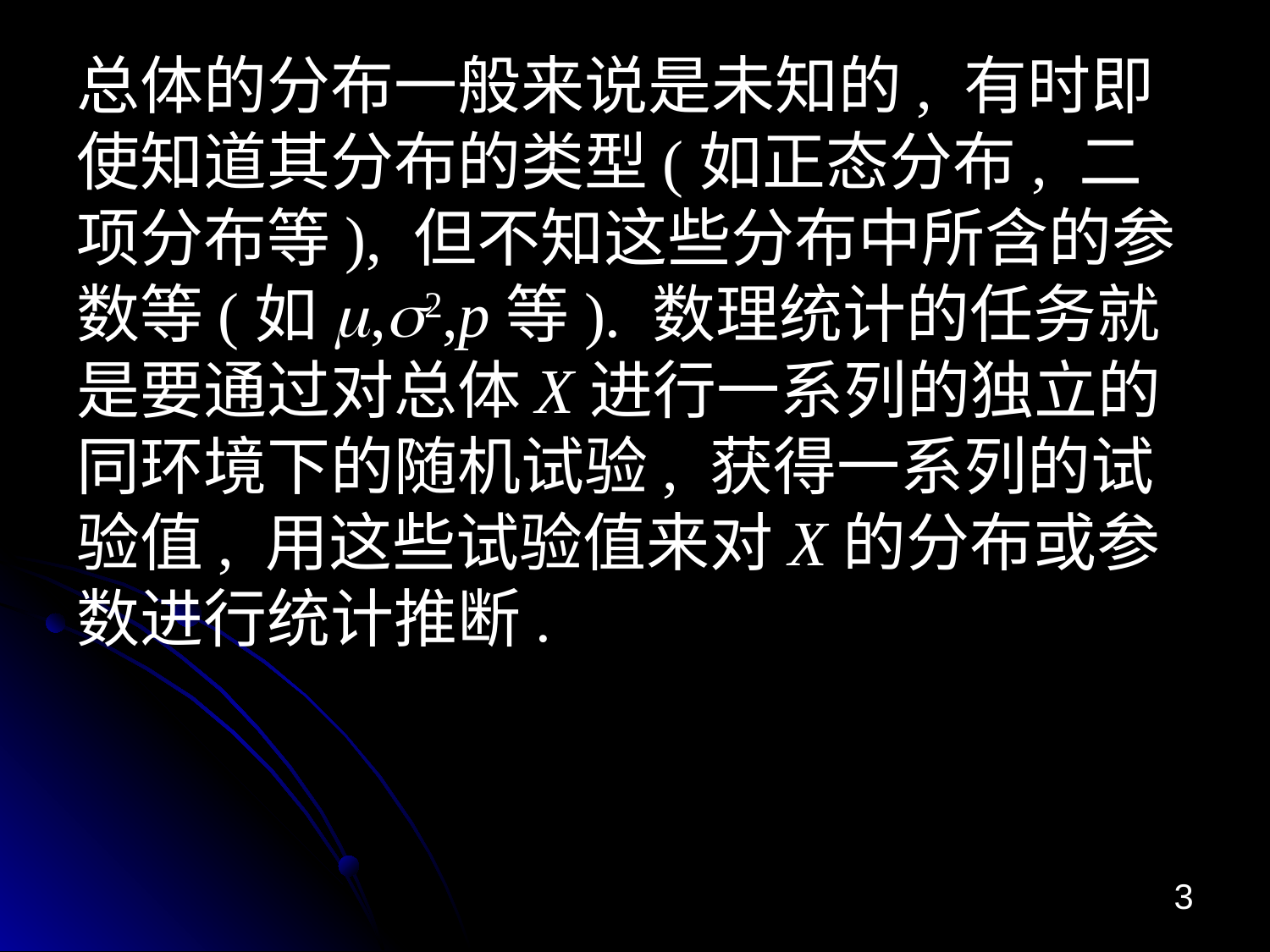

# 总体的分布一般来说是未知的, 有时即使知道其分布的类型(如正态分布, 二项分布等), 但不知这些分布中所含的参数等(如μ,σ2,p等). 数理统计的任务就是要通过对总体X进行一系列的独立的同环境下的随机试验, 获得一系列的试验值, 用这些试验值来对X的分布或参数进行统计推断.
3